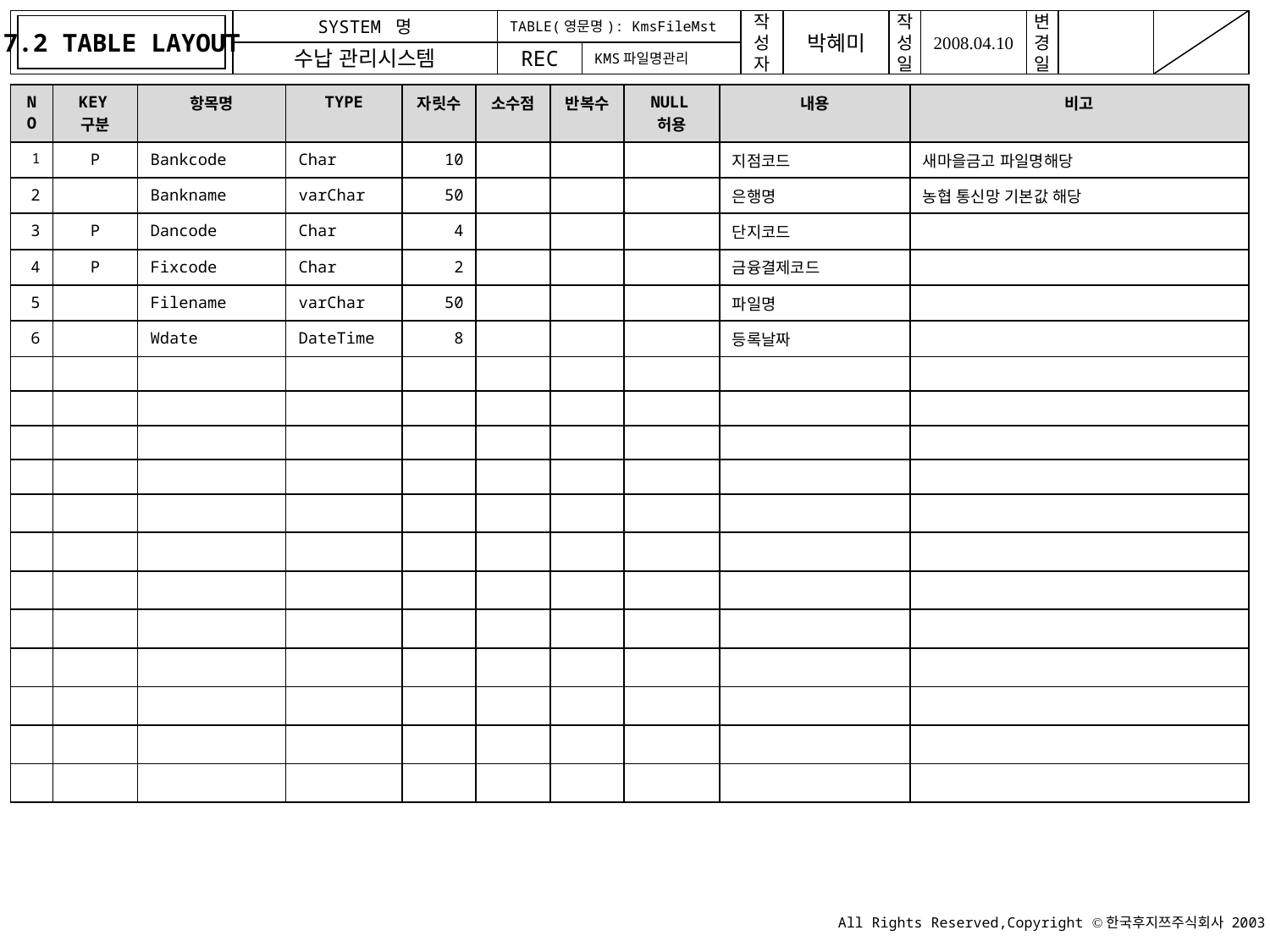

7.2 TABLE LAYOUT
TABLE(영문명): KmsFileMst
KMS파일명관리
| NO | KEY구분 | 항목명 | TYPE | 자릿수 | 소수점 | 반복수 | NULL허용 | 내용 | 비고 |
| --- | --- | --- | --- | --- | --- | --- | --- | --- | --- |
| 1 | P | Bankcode | Char | 10 |  |  |  | 지점코드 | 새마을금고 파일명해당 |
| 2 |  | Bankname | varChar | 50 |  |  |  | 은행명 | 농협 통신망 기본값 해당 |
| 3 | P | Dancode | Char | 4 |  |  |  | 단지코드 |  |
| 4 | P | Fixcode | Char | 2 |  |  |  | 금융결제코드 |  |
| 5 |  | Filename | varChar | 50 |  |  |  | 파일명 |  |
| 6 |  | Wdate | DateTime | 8 |  |  |  | 등록날짜 |  |
|  |  |  |  |  |  |  |  |  |  |
|  |  |  |  |  |  |  |  |  |  |
|  |  |  |  |  |  |  |  |  |  |
|  |  |  |  |  |  |  |  |  |  |
|  |  |  |  |  |  |  |  |  |  |
|  |  |  |  |  |  |  |  |  |  |
|  |  |  |  |  |  |  |  |  |  |
|  |  |  |  |  |  |  |  |  |  |
|  |  |  |  |  |  |  |  |  |  |
|  |  |  |  |  |  |  |  |  |  |
|  |  |  |  |  |  |  |  |  |  |
|  |  |  |  |  |  |  |  |  |  |